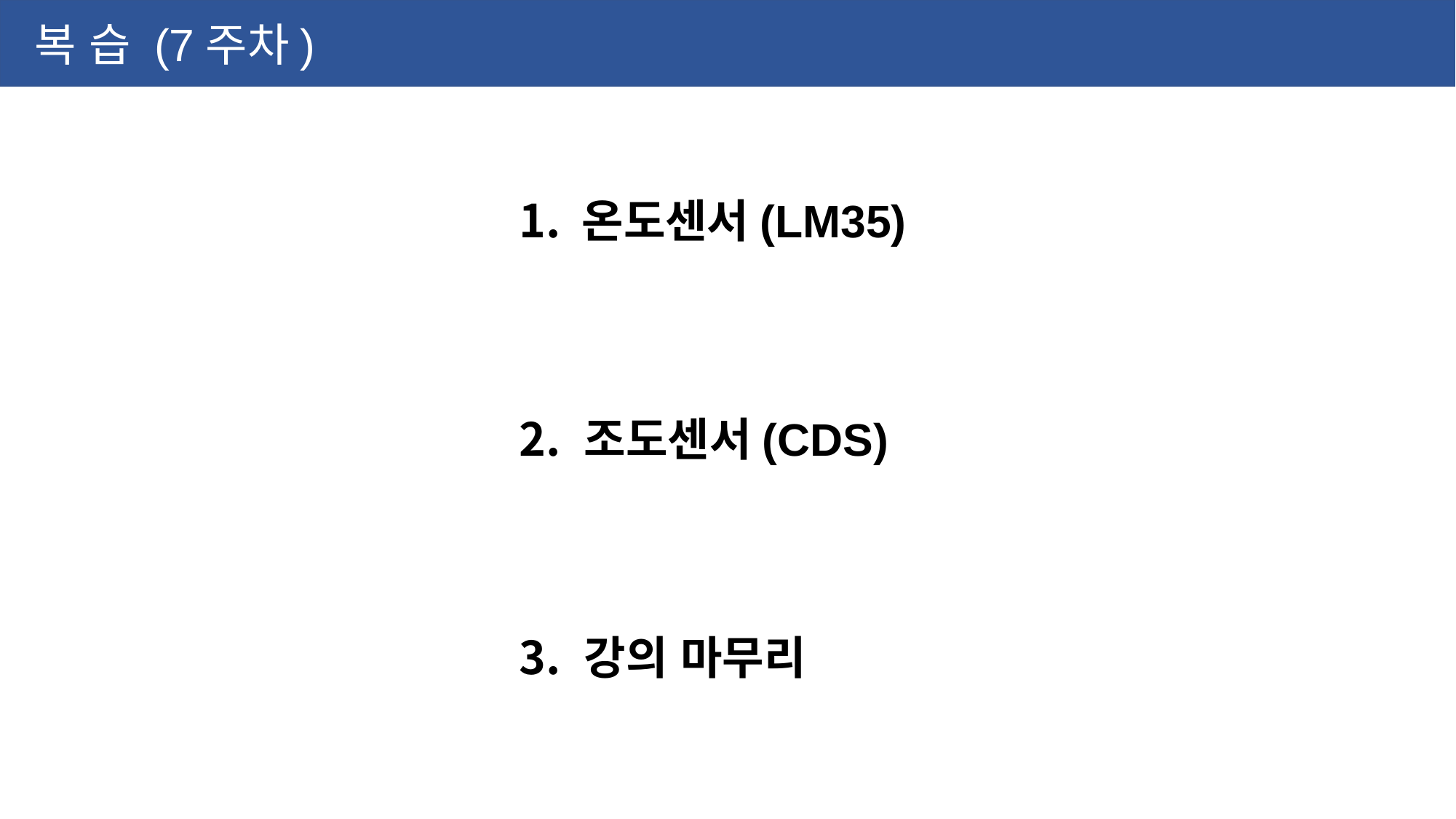

복 습 (7주차)
 온도센서(LM35)

 조도센서(CDS)

 강의 마무리